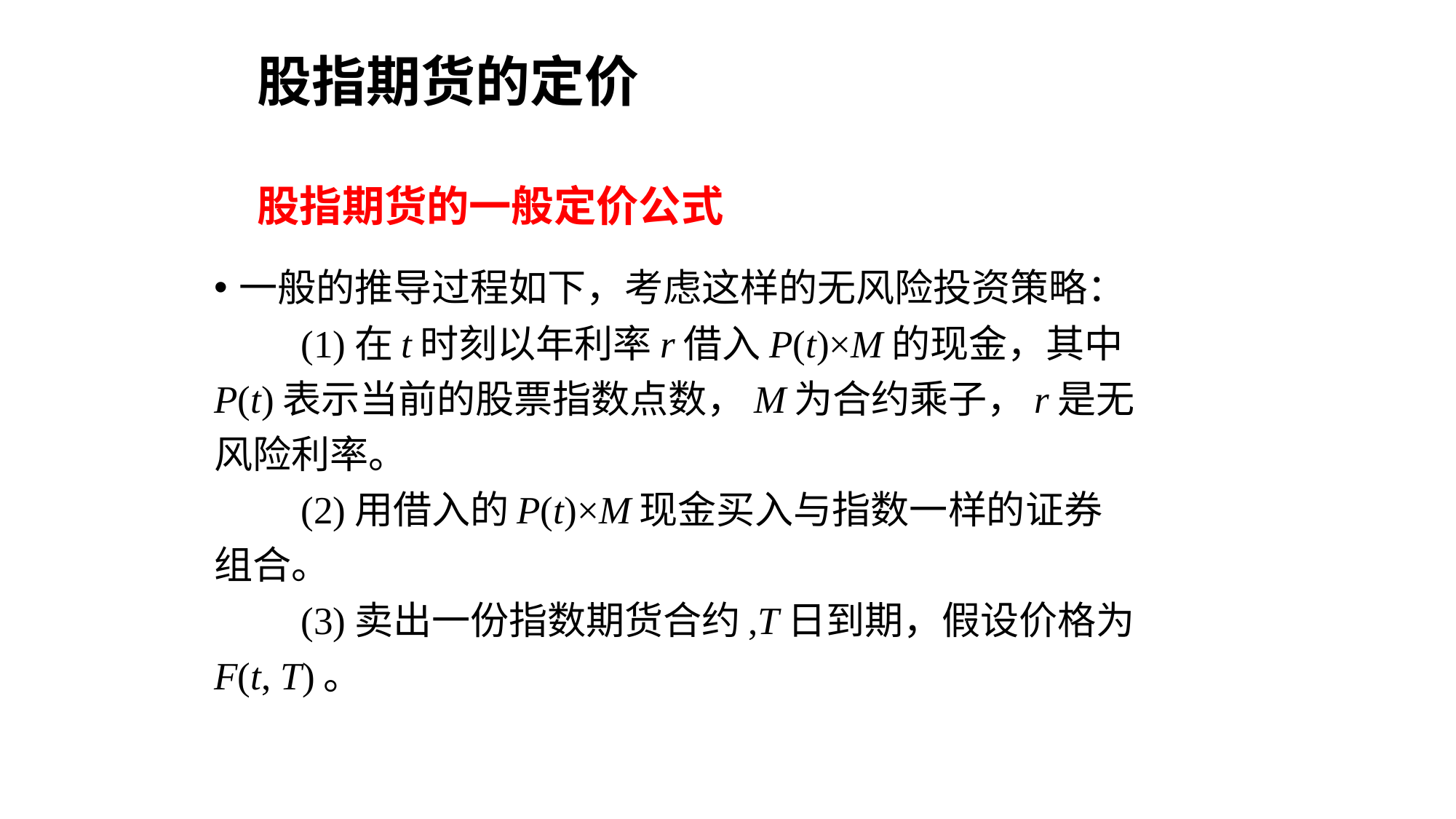

股指期货的定价
# 股指期货的一般定价公式
一般的推导过程如下，考虑这样的无风险投资策略：
         (1)在t时刻以年利率r借入P(t)×M的现金，其中
P(t)表示当前的股票指数点数，M为合约乘子，r是无
风险利率。
         (2)用借入的P(t)×M现金买入与指数一样的证券
组合。
         (3)卖出一份指数期货合约,T日到期，假设价格为
F(t, T)。